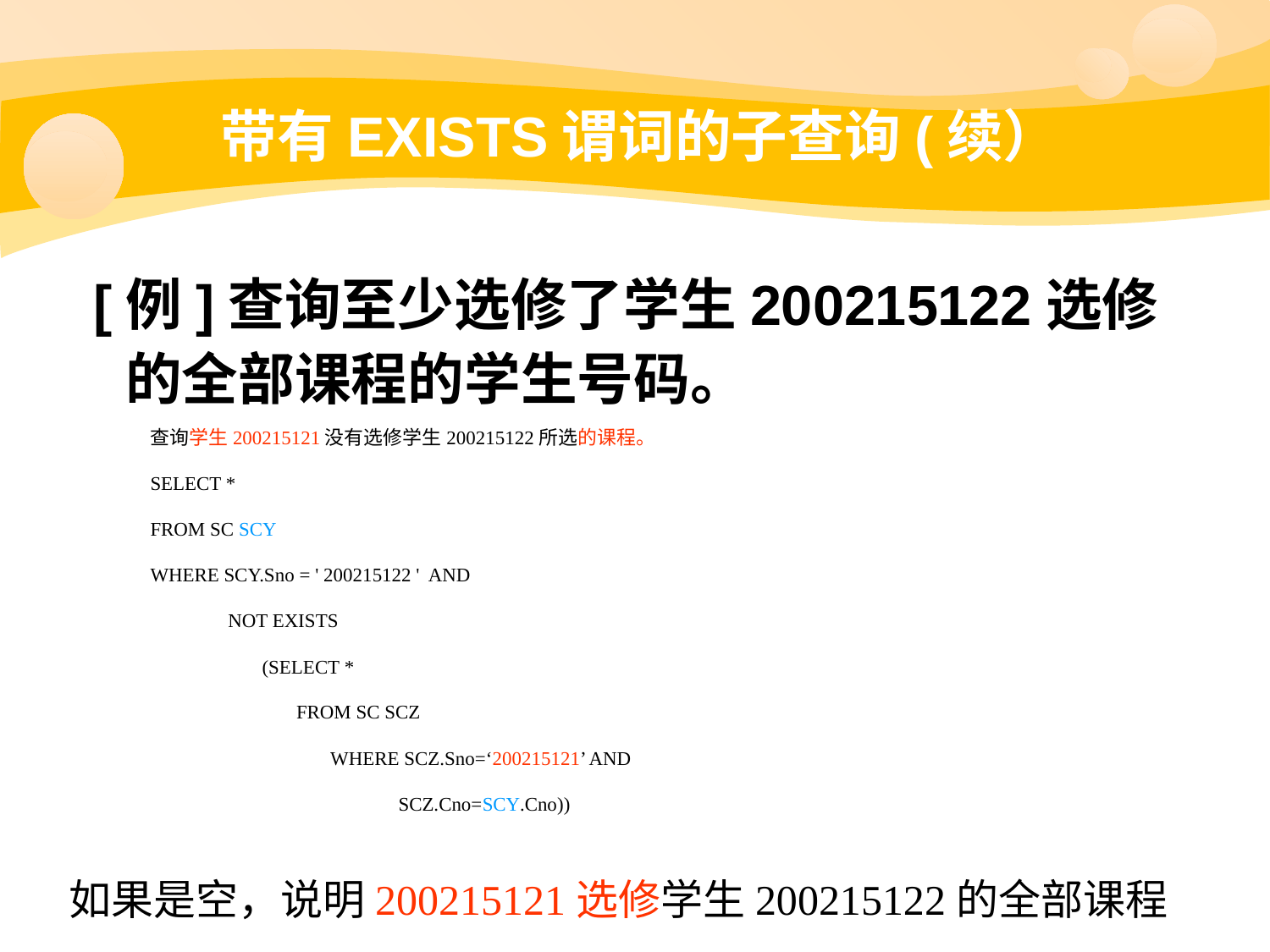

# 带有EXISTS谓词的子查询(续）
 [例]查询至少选修了学生200215122选修的全部课程的学生号码。
查询学生200215121没有选修学生200215122所选的课程。
SELECT *
FROM SC SCY
WHERE SCY.Sno = ' 200215122 '  AND
                NOT EXISTS
                       (SELECT *
                              FROM SC SCZ
                                     WHERE SCZ.Sno=‘200215121’ AND
                                                   SCZ.Cno=SCY.Cno))
如果是空，说明200215121选修学生200215122的全部课程